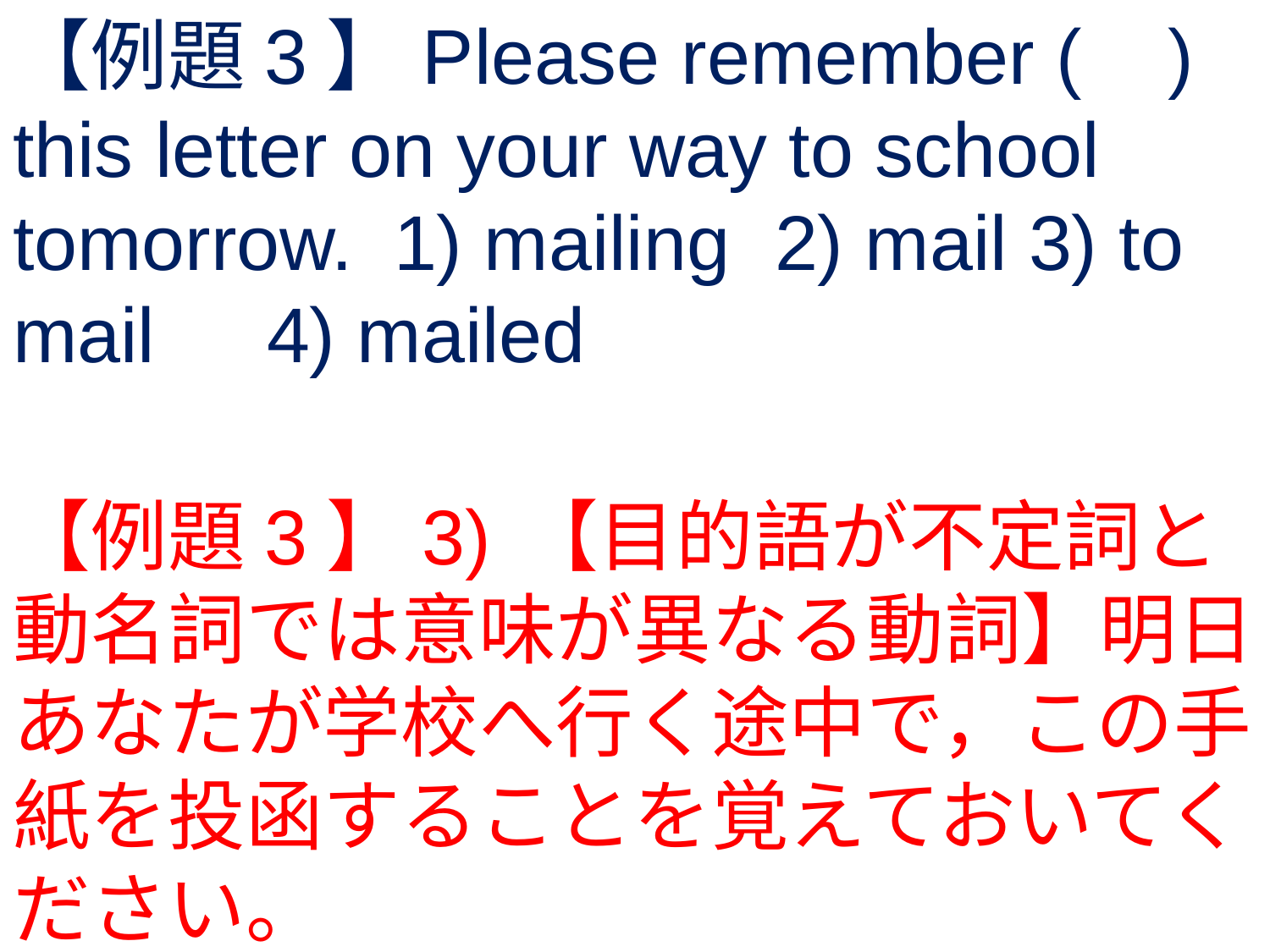

# 【例題3】Please remember (    ) this letter on your way to school tomorrow.	1) mailing	2) mail	3) to mail	4) mailed
【例題3】3) 	【目的語が不定詞と動名詞では意味が異なる動詞】明日あなたが学校へ行く途中で，この手紙を投函することを覚えておいてください。